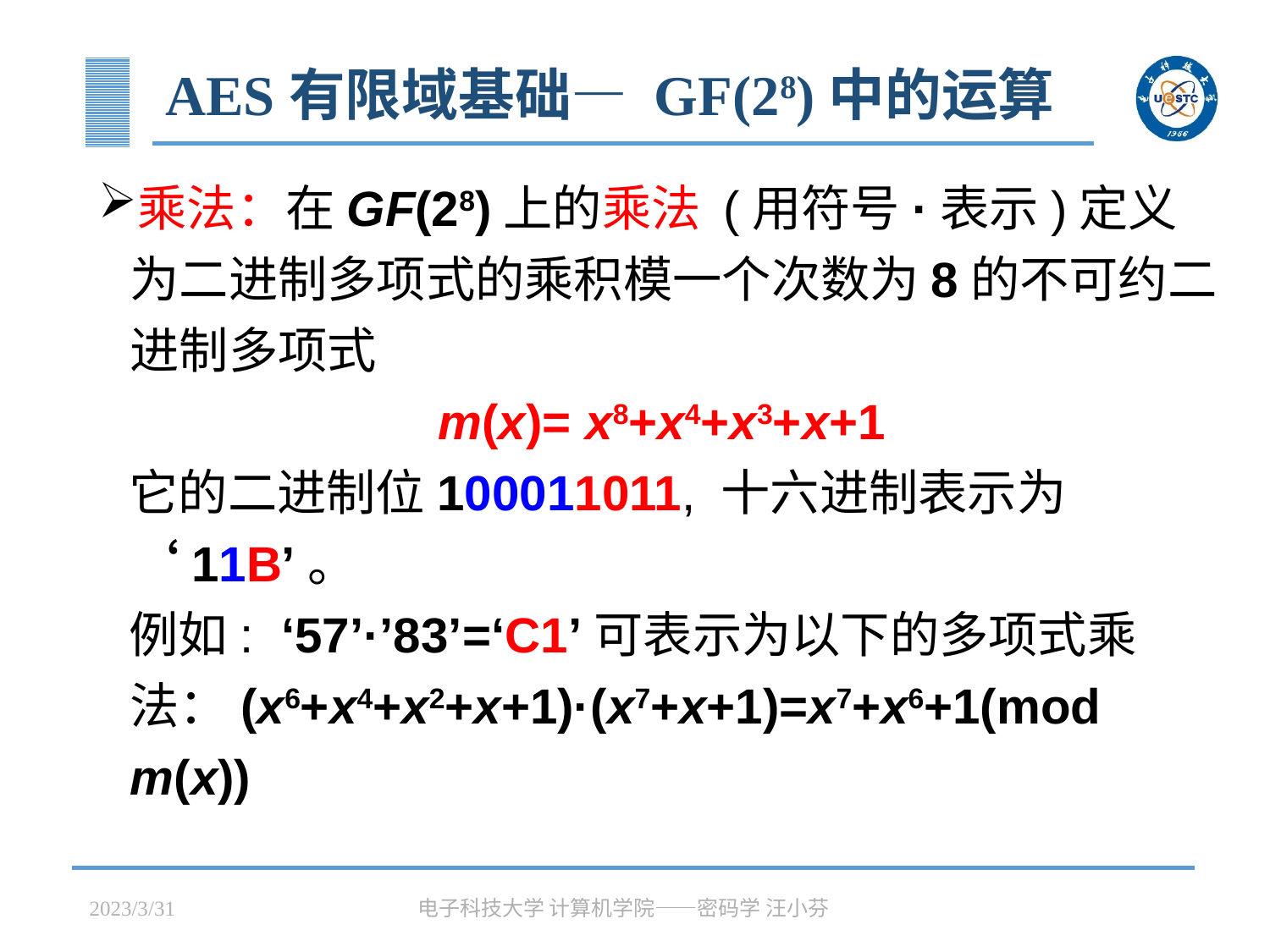

# AES有限域基础— GF(28)中的运算
乘法：在GF(28)上的乘法 (用符号·表示)定义为二进制多项式的乘积模一个次数为8的不可约二进制多项式
m(x)= x8+x4+x3+x+1
它的二进制位100011011, 十六进制表示为 ‘11B’。
例如:  ‘57’·’83’=‘C1’可表示为以下的多项式乘法：(x6+x4+x2+x+1)·(x7+x+1)=x7+x6+1(mod m(x))

2023/3/31
电子科技大学 计算机学院——密码学 汪小芬